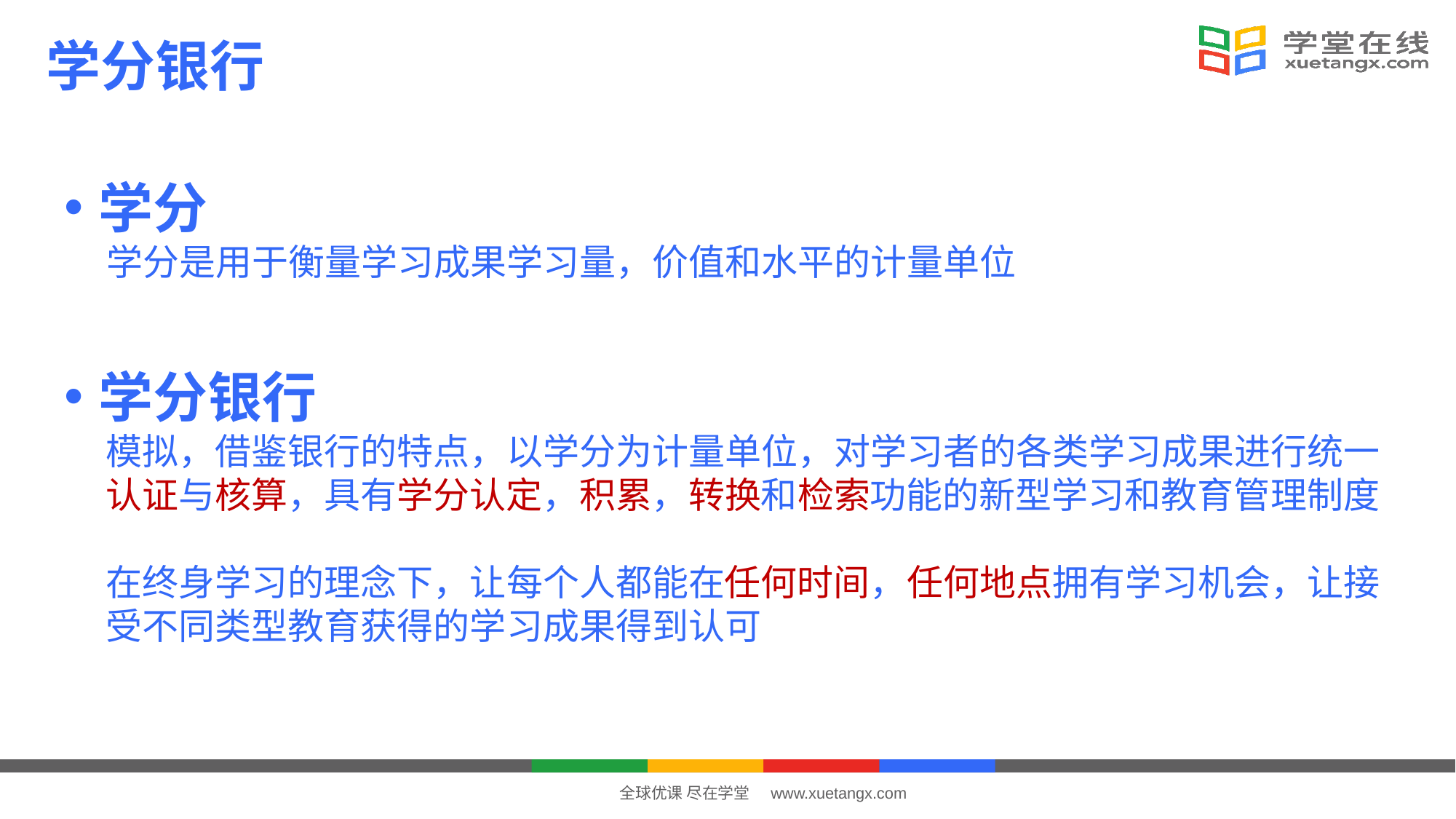

学分银行
学分
    学分是用于衡量学习成果学习量，价值和水平的计量单位

学分银行
    模拟，借鉴银行的特点，以学分为计量单位，对学习者的各类学习成果进行统一
    认证与核算，具有学分认定，积累，转换和检索功能的新型学习和教育管理制度

    在终身学习的理念下，让每个人都能在任何时间，任何地点拥有学习机会，让接
    受不同类型教育获得的学习成果得到认可